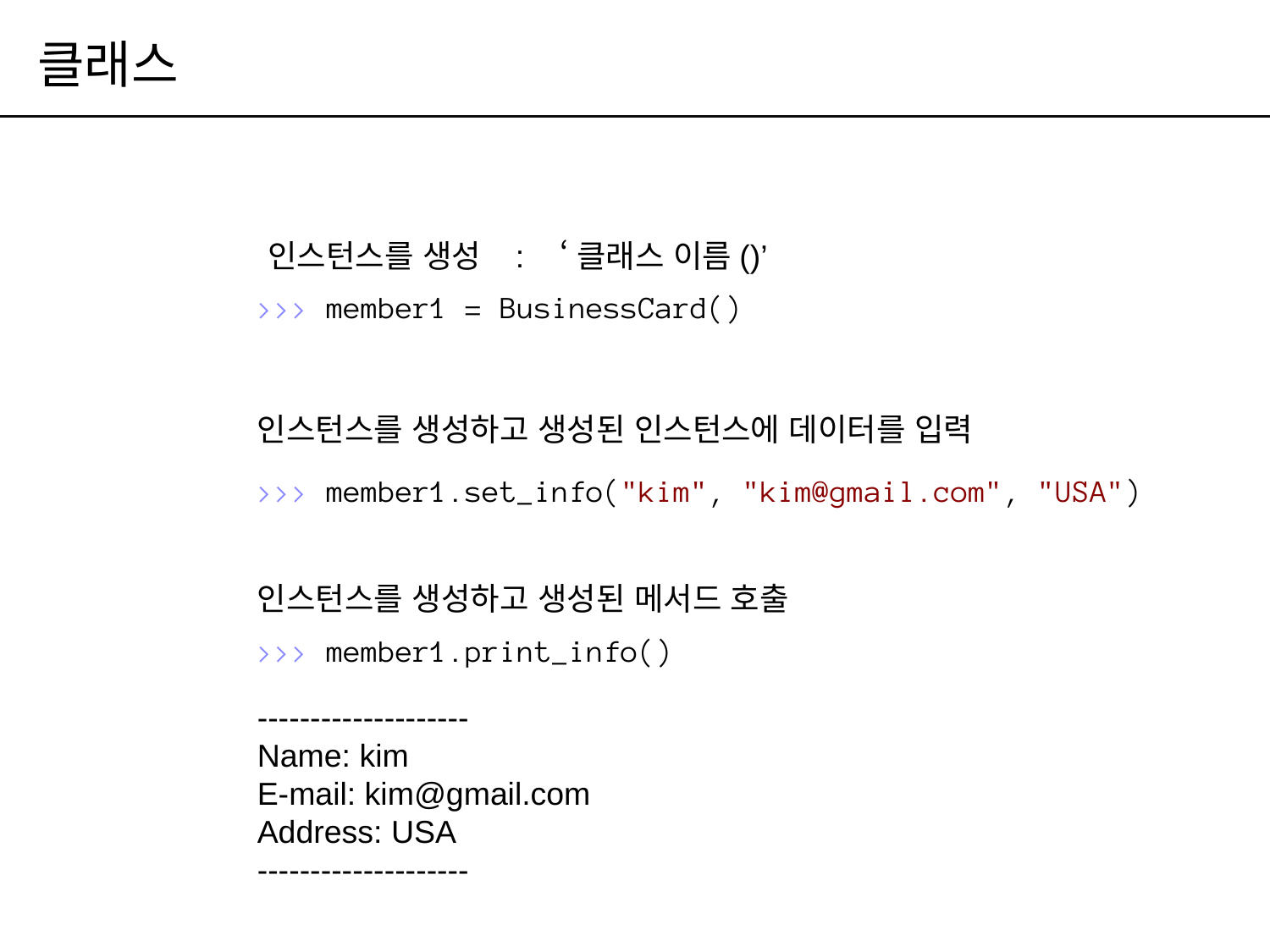

# 클래스
인스턴스를 생성   :
‘클래스 이름()’
>>> member1 = BusinessCard()
인스턴스를 생성하고 생성된 인스턴스에 데이터를 입력
>>> member1.set_info("kim", "kim@gmail.com", "USA")
인스턴스를 생성하고 생성된 메서드 호출
>>> member1.print_info()
--------------------
Name: kim
E-mail: kim@gmail.com
Address: USA
--------------------